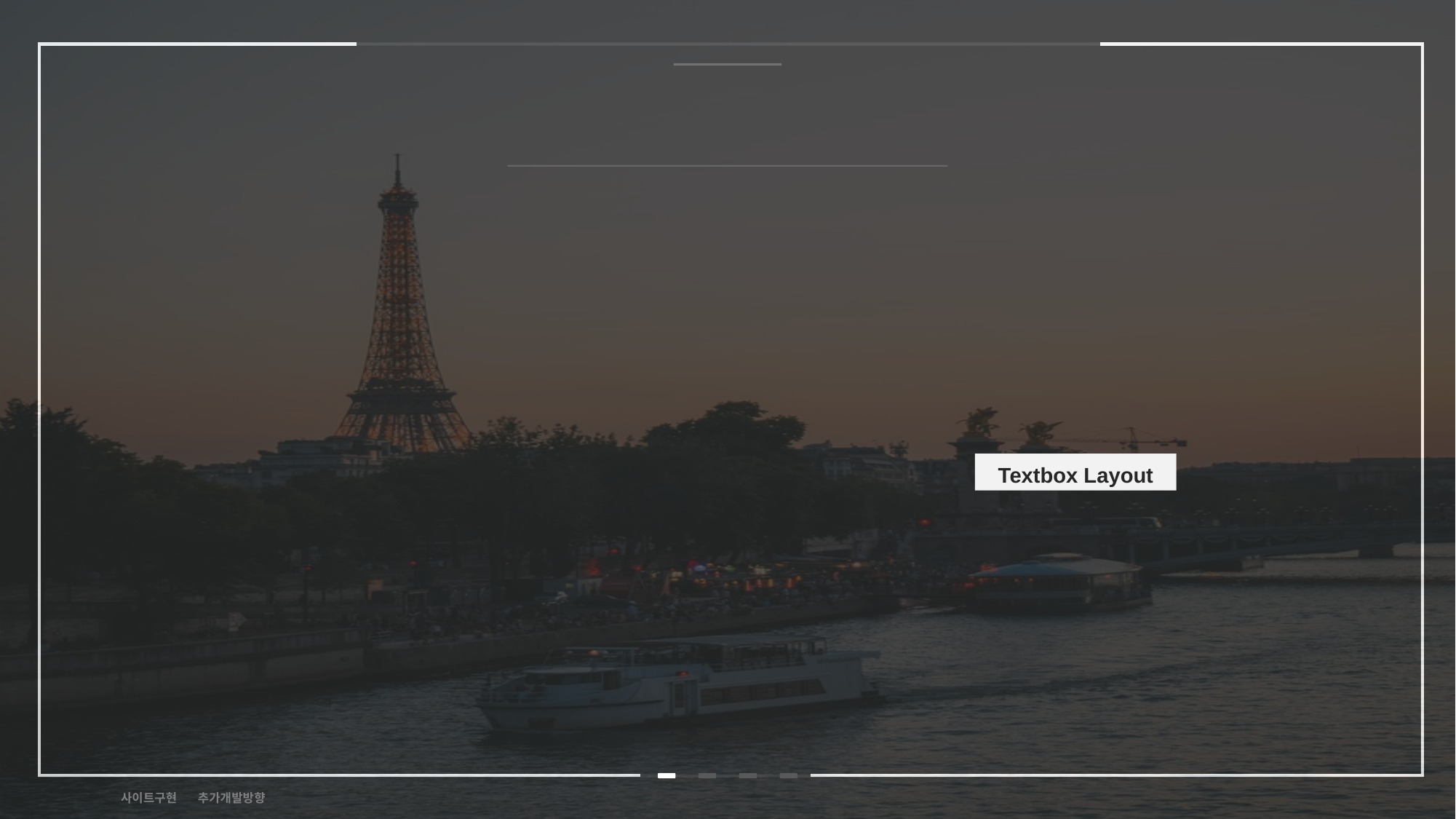

기획의도
# Something Just Like This
Textbox Layout
You look so proud
Standing there with
a frown and a cigarette

기획의도      사이트구현      추가개발방향
3